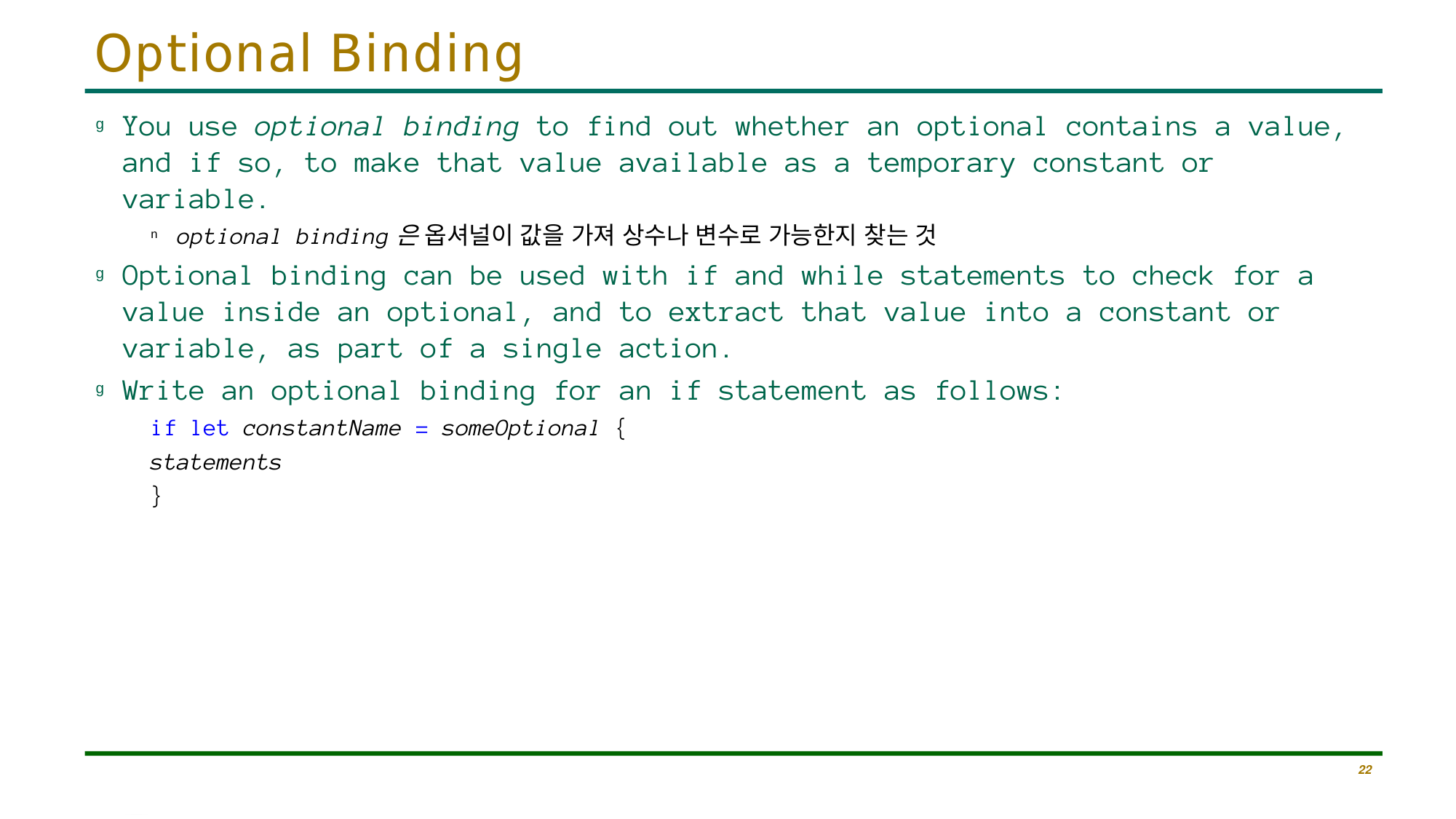

# Optional Binding
You use optional binding to find out whether an optional contains a value, and if so, to make that value available as a temporary constant or variable.
optional binding은 옵셔널이 값을 가져 상수나 변수로 가능한지 찾는 것
Optional binding can be used with if and while statements to check for a value inside an optional, and to extract that value into a constant or variable, as part of a single action.
Write an optional binding for an if statement as follows:
if let constantName = someOptional {
statements
}